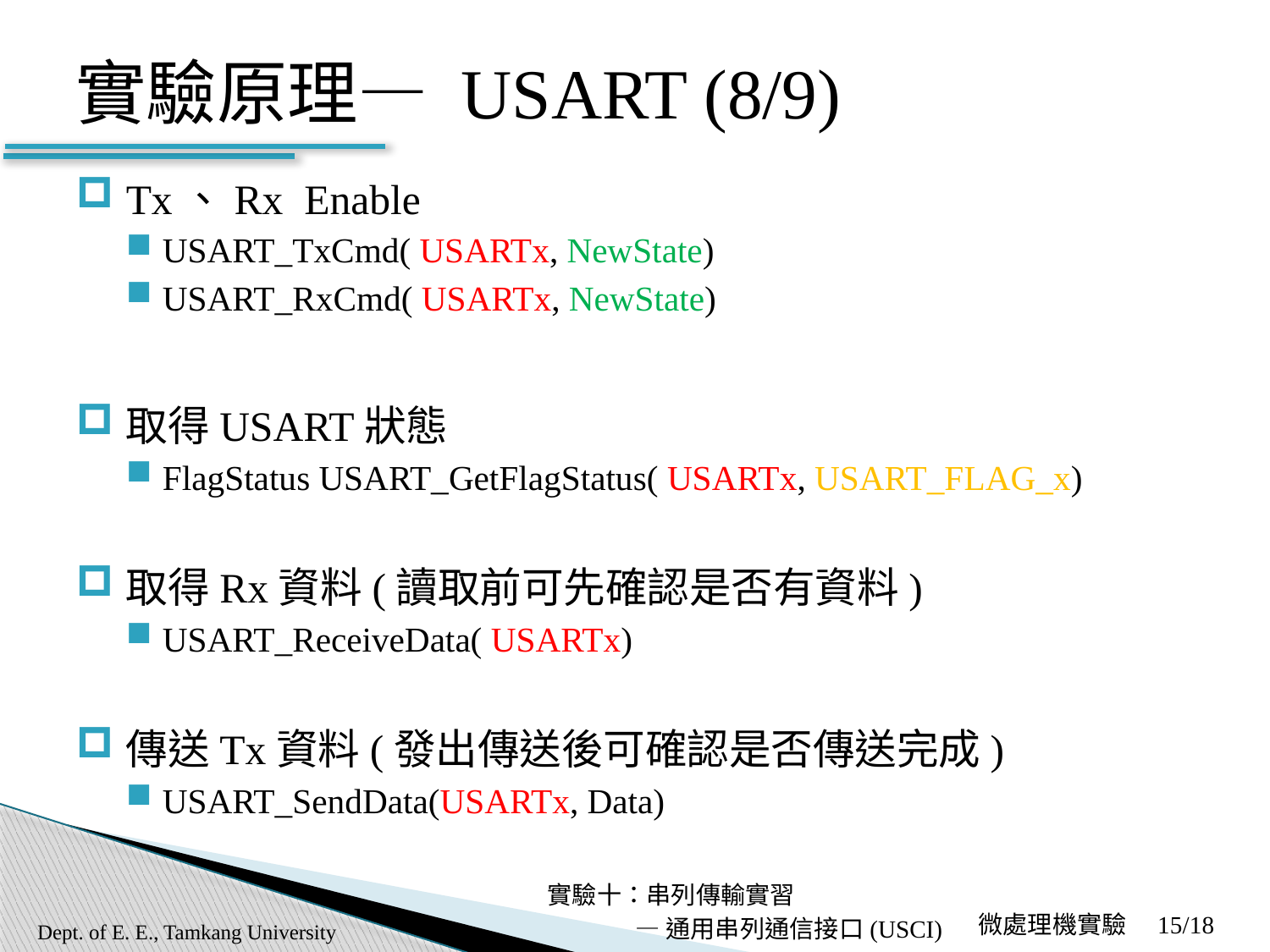

# 實驗原理— USART (8/9)
Tx、Rx  Enable
USART_TxCmd( USARTx, NewState)
USART_RxCmd( USARTx, NewState)

取得USART狀態
FlagStatus USART_GetFlagStatus( USARTx, USART_FLAG_x)

取得Rx資料(讀取前可先確認是否有資料)
USART_ReceiveData( USARTx)

傳送Tx資料(發出傳送後可確認是否傳送完成)
USART_SendData(USARTx, Data)